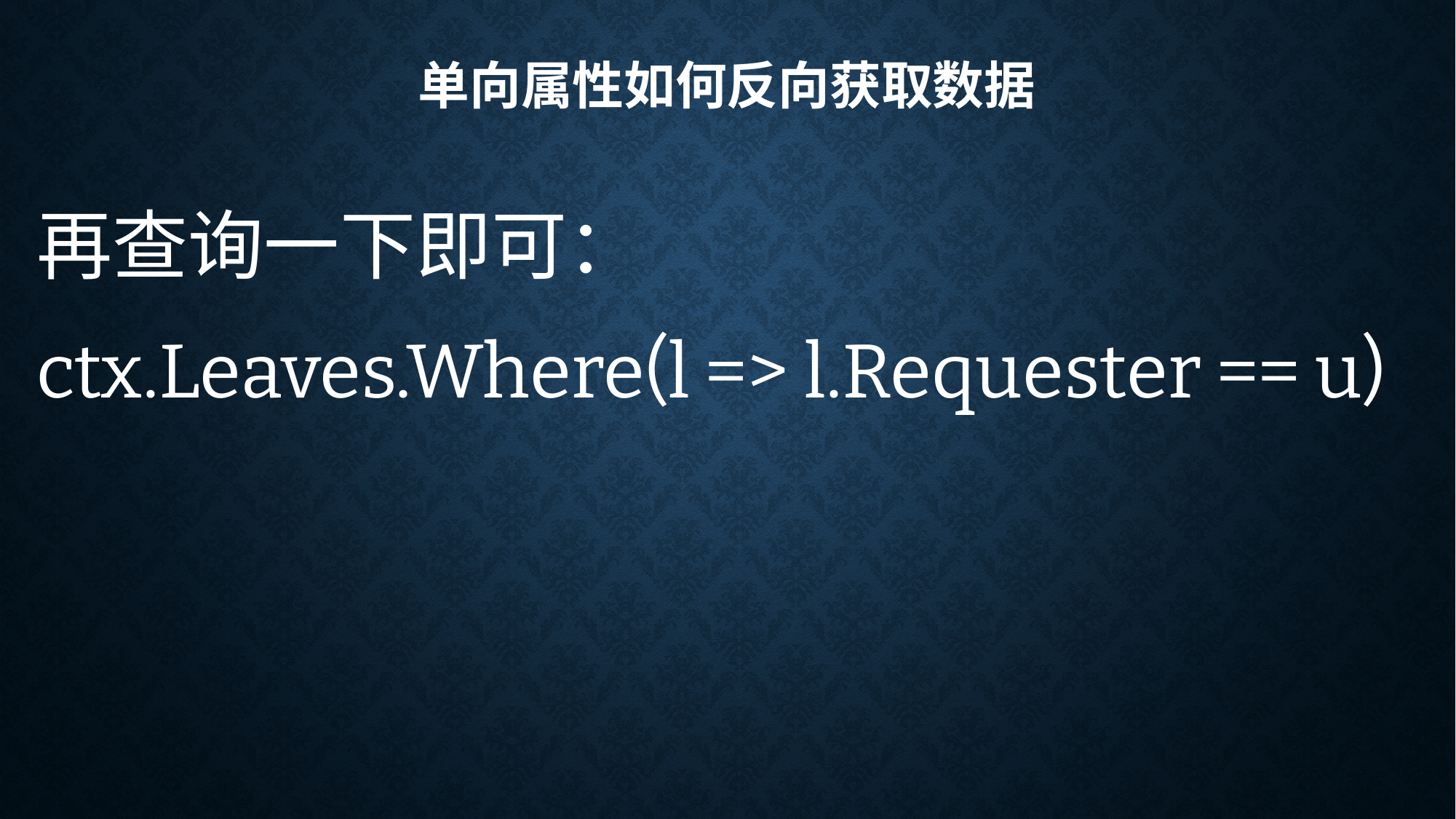

# 单向属性如何反向获取数据
再查询一下即可：
ctx.Leaves.Where(l => l.Requester == u)